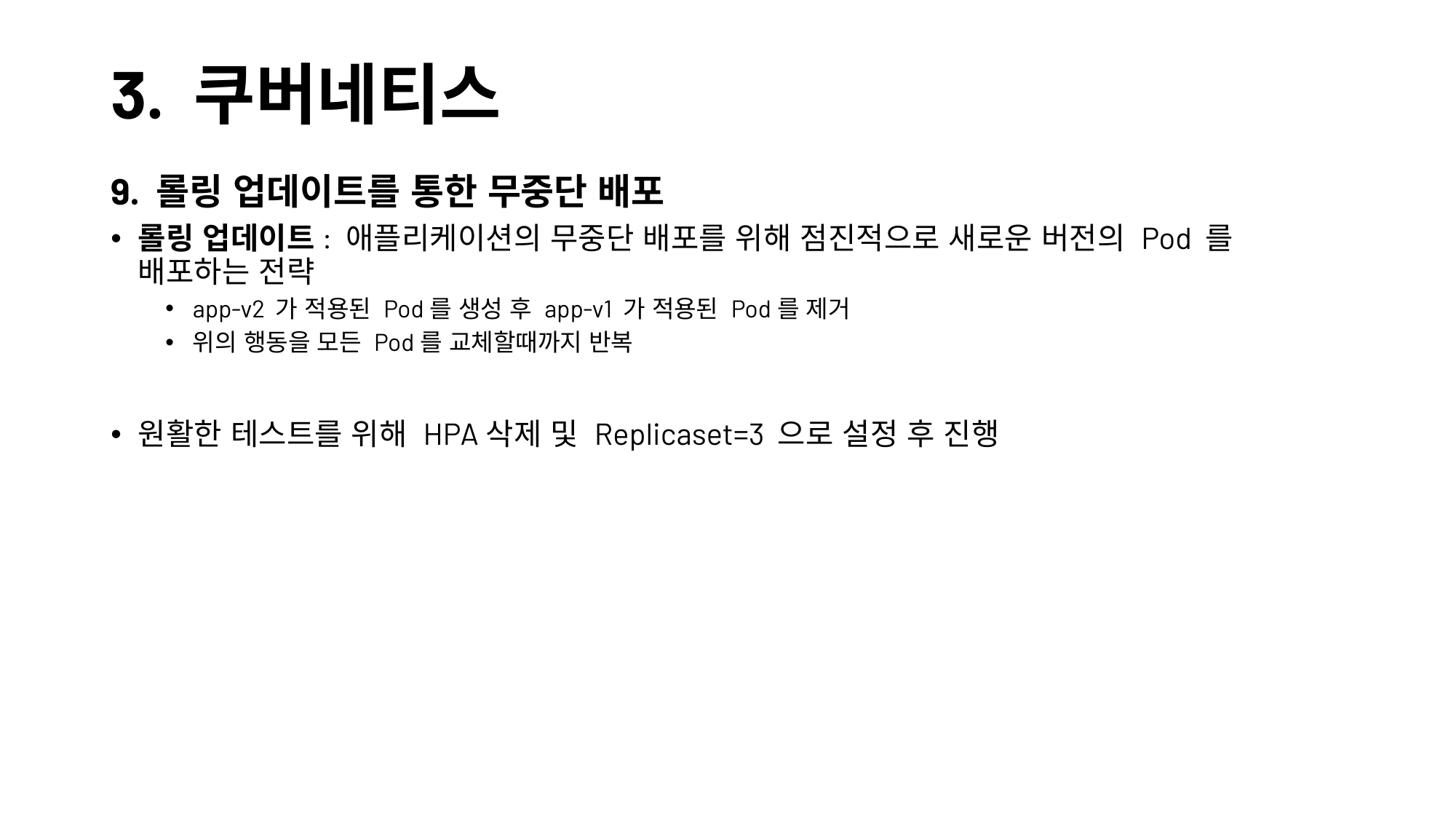

# 3. 쿠버네티스
9. 롤링 업데이트를 통한 무중단 배포
롤링 업데이트: 애플리케이션의 무중단 배포를 위해 점진적으로 새로운 버전의 Pod 를 배포하는 전략
app-v2 가 적용된 Pod를 생성 후 app-v1 가 적용된 Pod를 제거
위의 행동을 모든 Pod를 교체할때까지 반복

원활한 테스트를 위해 HPA삭제 및 Replicaset=3 으로 설정 후 진행